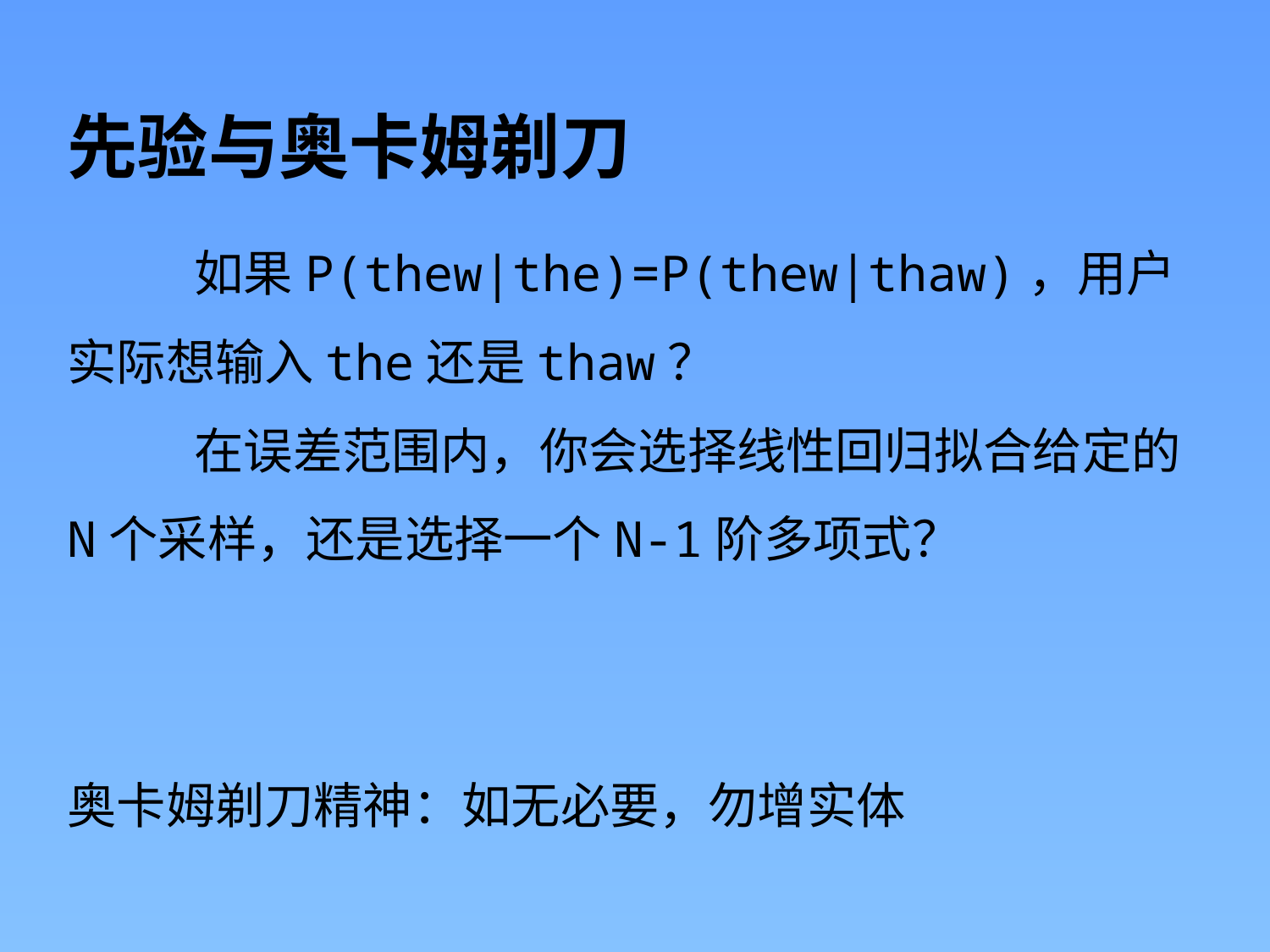

先验与奥卡姆剃刀
	如果P(thew|the)=P(thew|thaw)，用户实际想输入the还是thaw？
	在误差范围内，你会选择线性回归拟合给定的N个采样，还是选择一个N-1阶多项式？

奥卡姆剃刀精神：如无必要，勿增实体